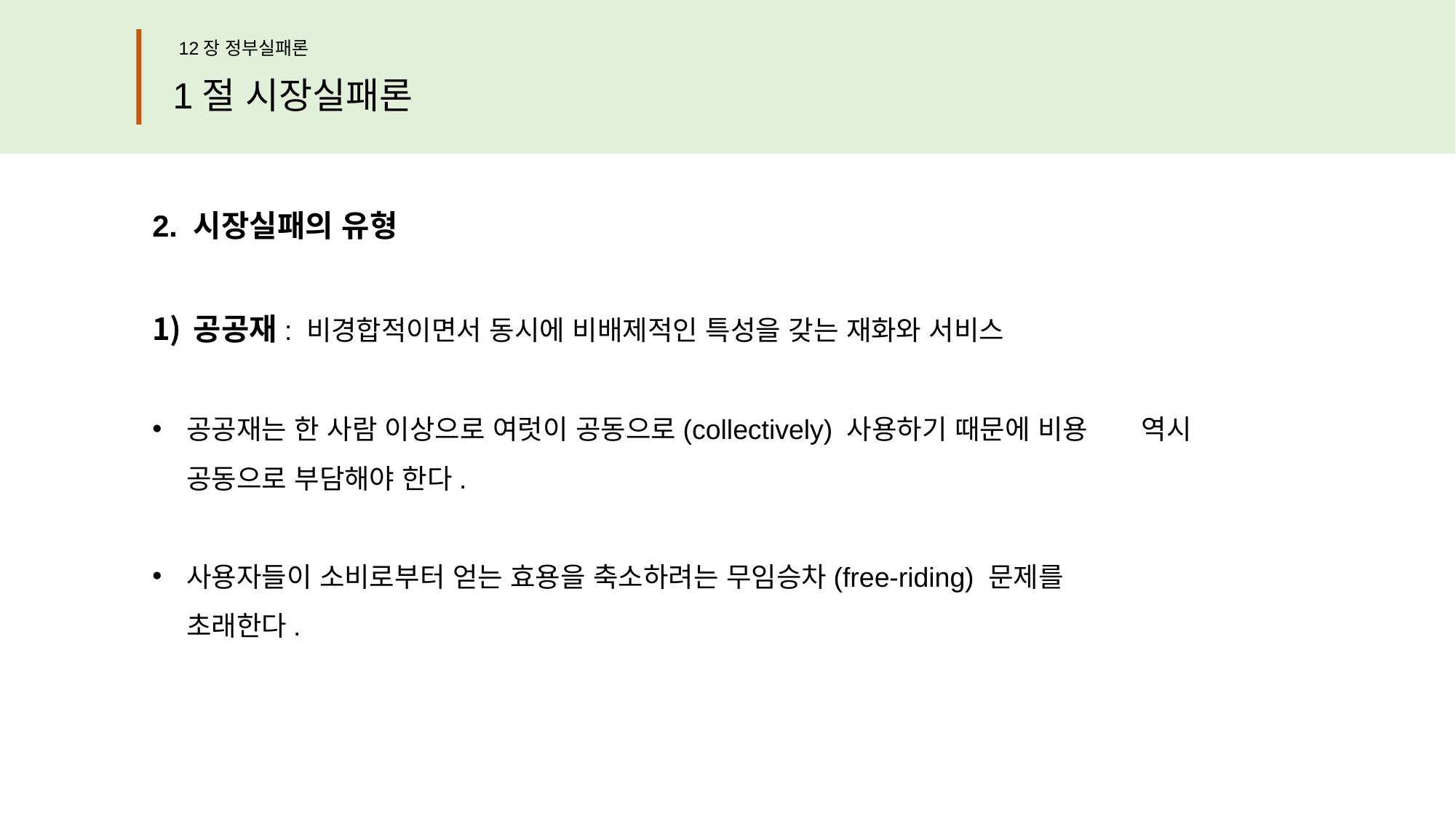

12장 정부실패론
1절 시장실패론
2. 시장실패의 유형

공공재: 비경합적이면서 동시에 비배제적인 특성을 갖는 재화와 서비스

공공재는 한 사람 이상으로 여럿이 공동으로(collectively) 사용하기 때문에 비용       역시 공동으로 부담해야 한다.

사용자들이 소비로부터 얻는 효용을 축소하려는 무임승차(free-riding) 문제를            초래한다.